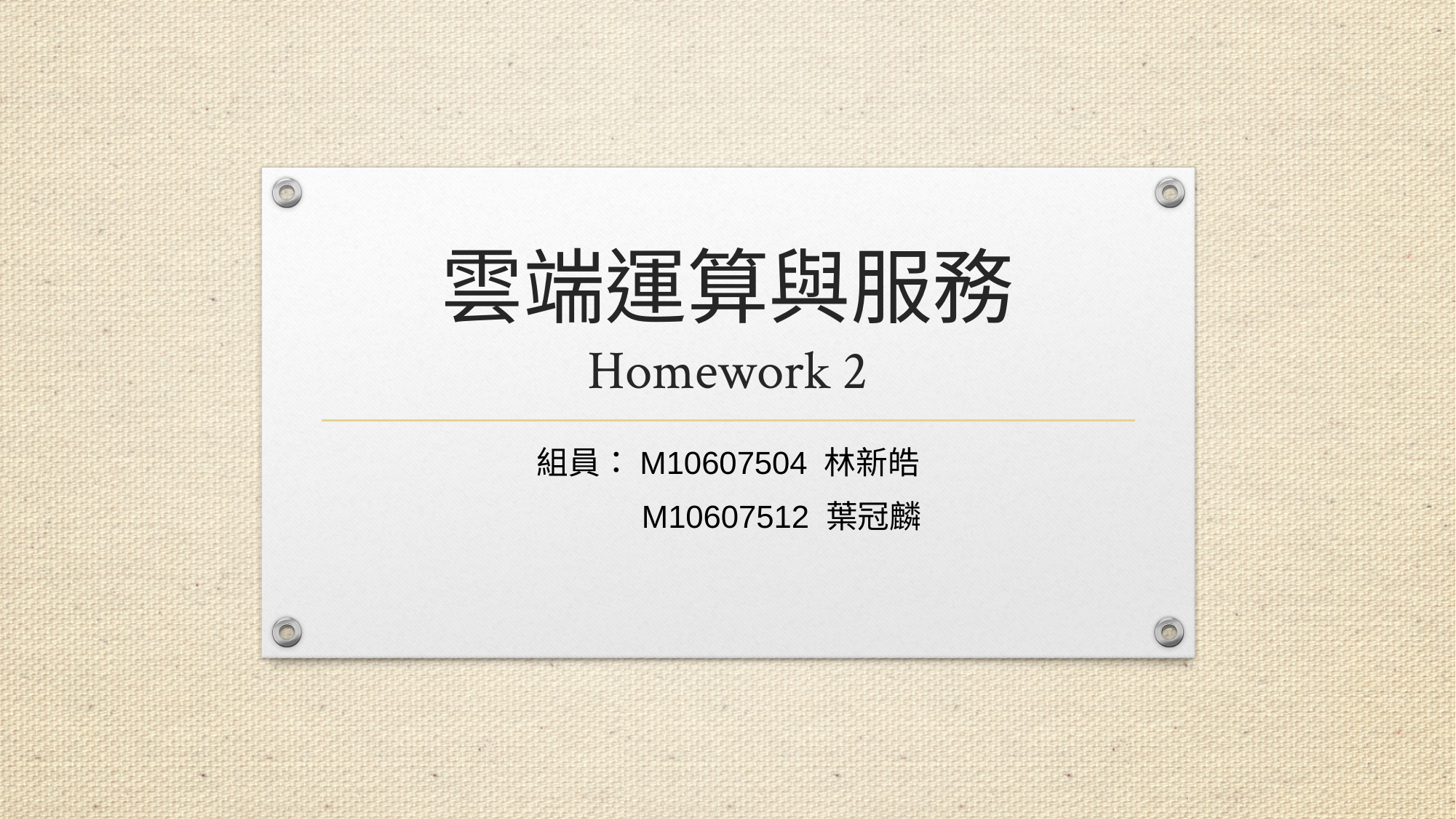

# 雲端運算與服務 Homework 2
組員：M10607504 林新皓
            M10607512 葉冠麟